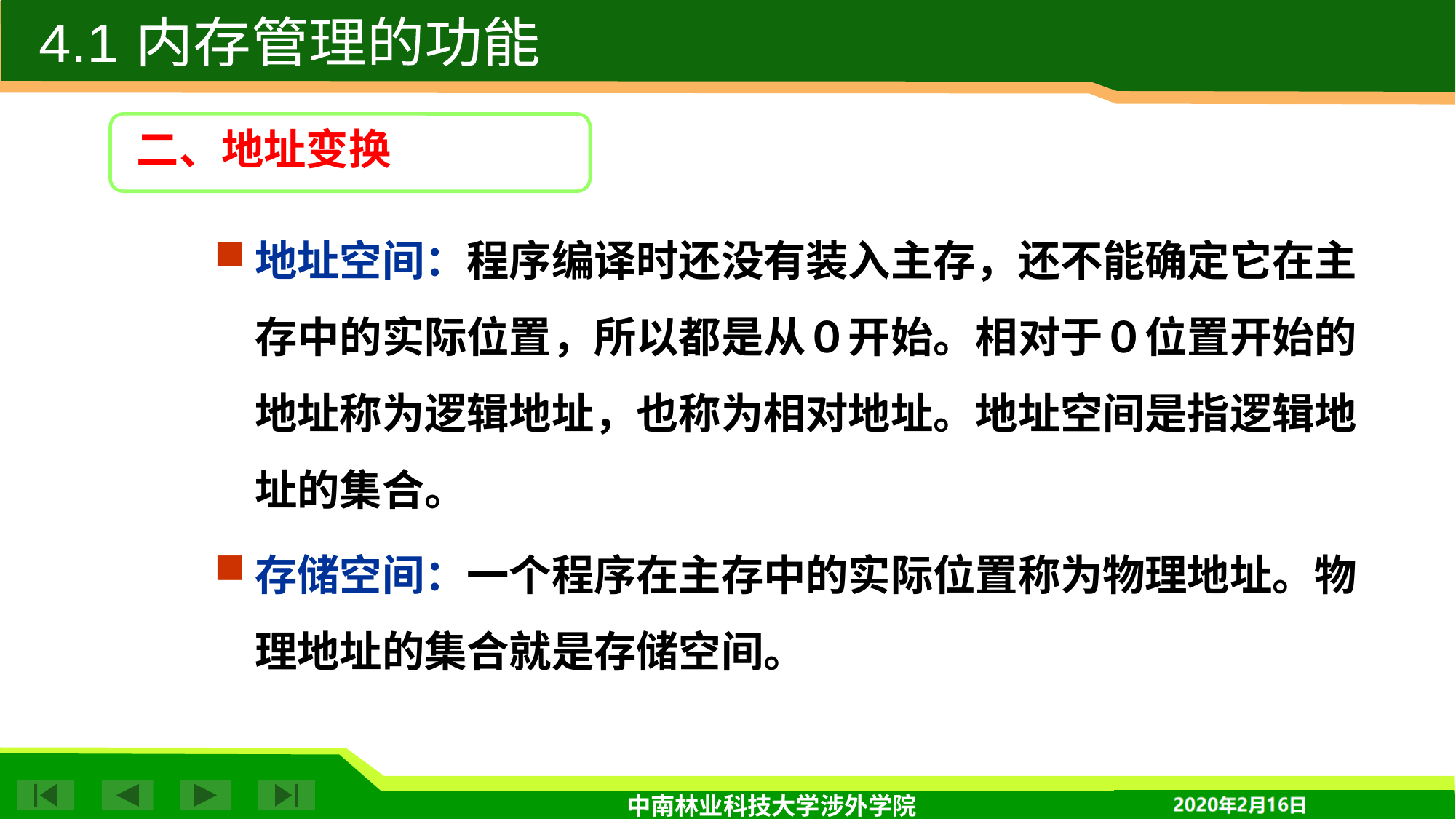

4.1 内存管理的功能

二、地址变换
地址空间：程序编译时还没有装入主存，还不能确定它在主存中的实际位置，所以都是从０开始。相对于０位置开始的地址称为逻辑地址，也称为相对地址。地址空间是指逻辑地址的集合。
存储空间：一个程序在主存中的实际位置称为物理地址。物理地址的集合就是存储空间。